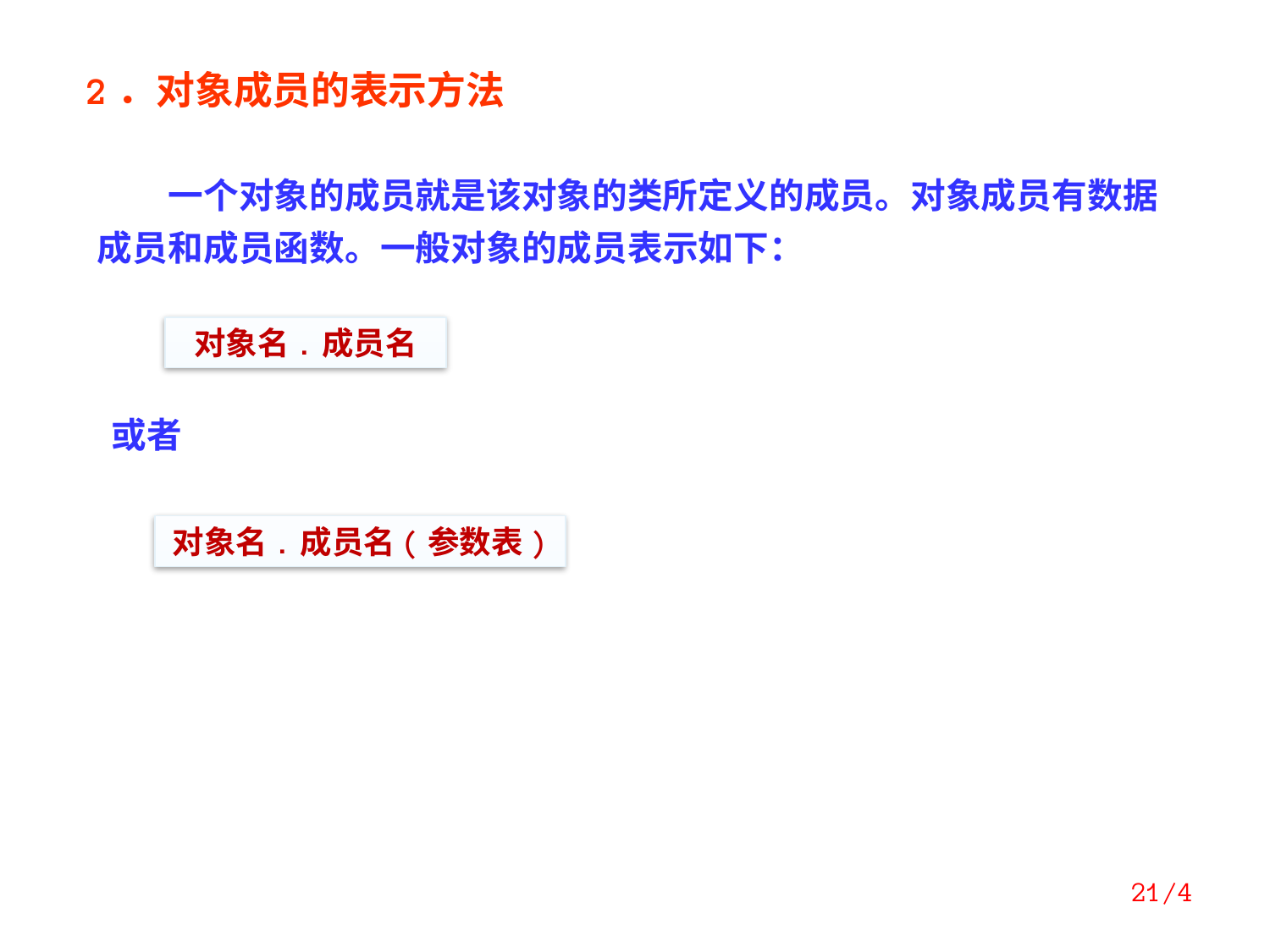

2．对象成员的表示方法
　　一个对象的成员就是该对象的类所定义的成员。对象成员有数据成员和成员函数。一般对象的成员表示如下：
对象名.成员名
或者
对象名.成员名(参数表)
21/4